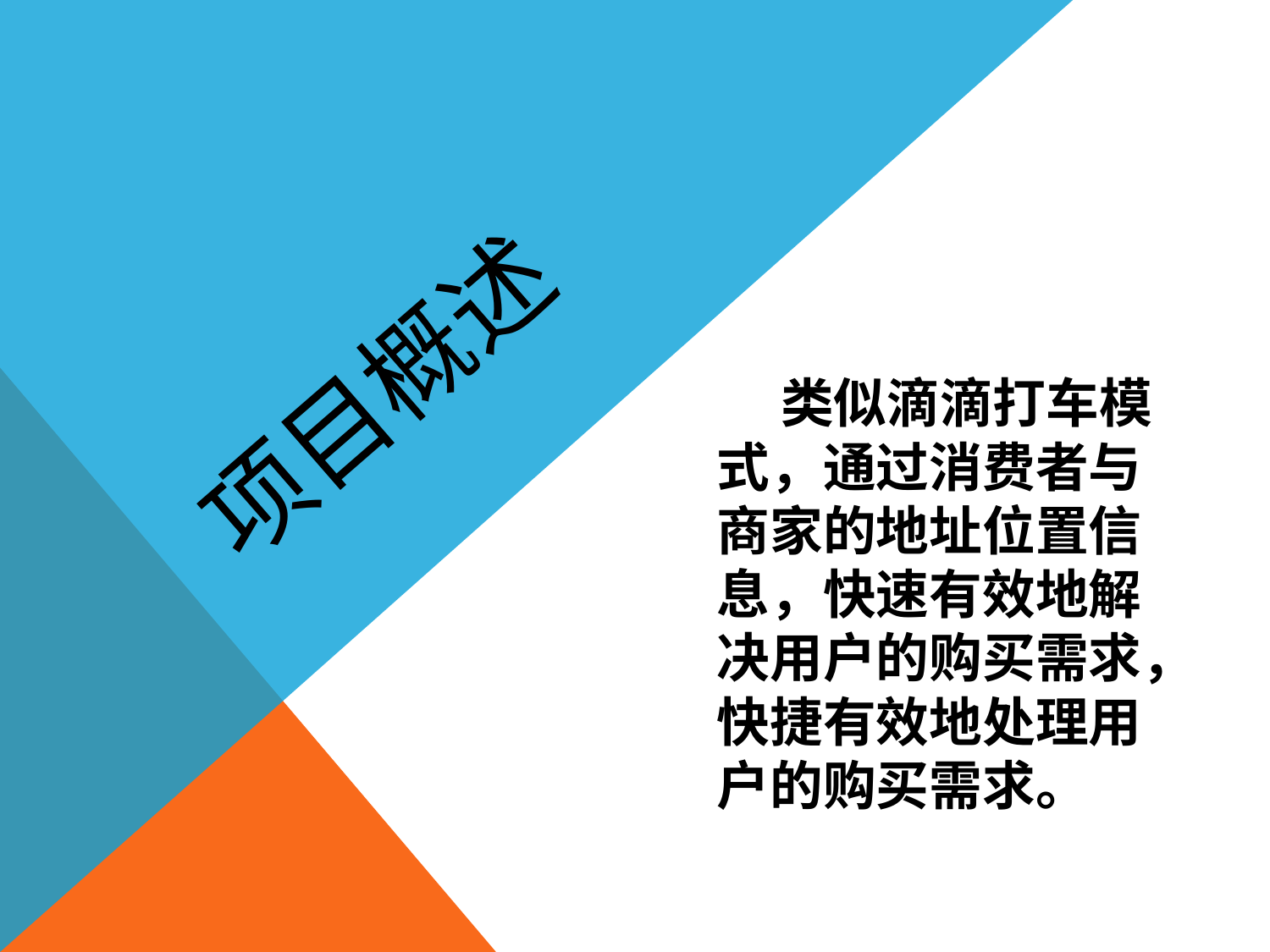

# 项目概述

        类似滴滴打车模式，通过消费者与商家的地址位置信息，快速有效地解决用户的购买需求，快捷有效地处理用户的购买需求。